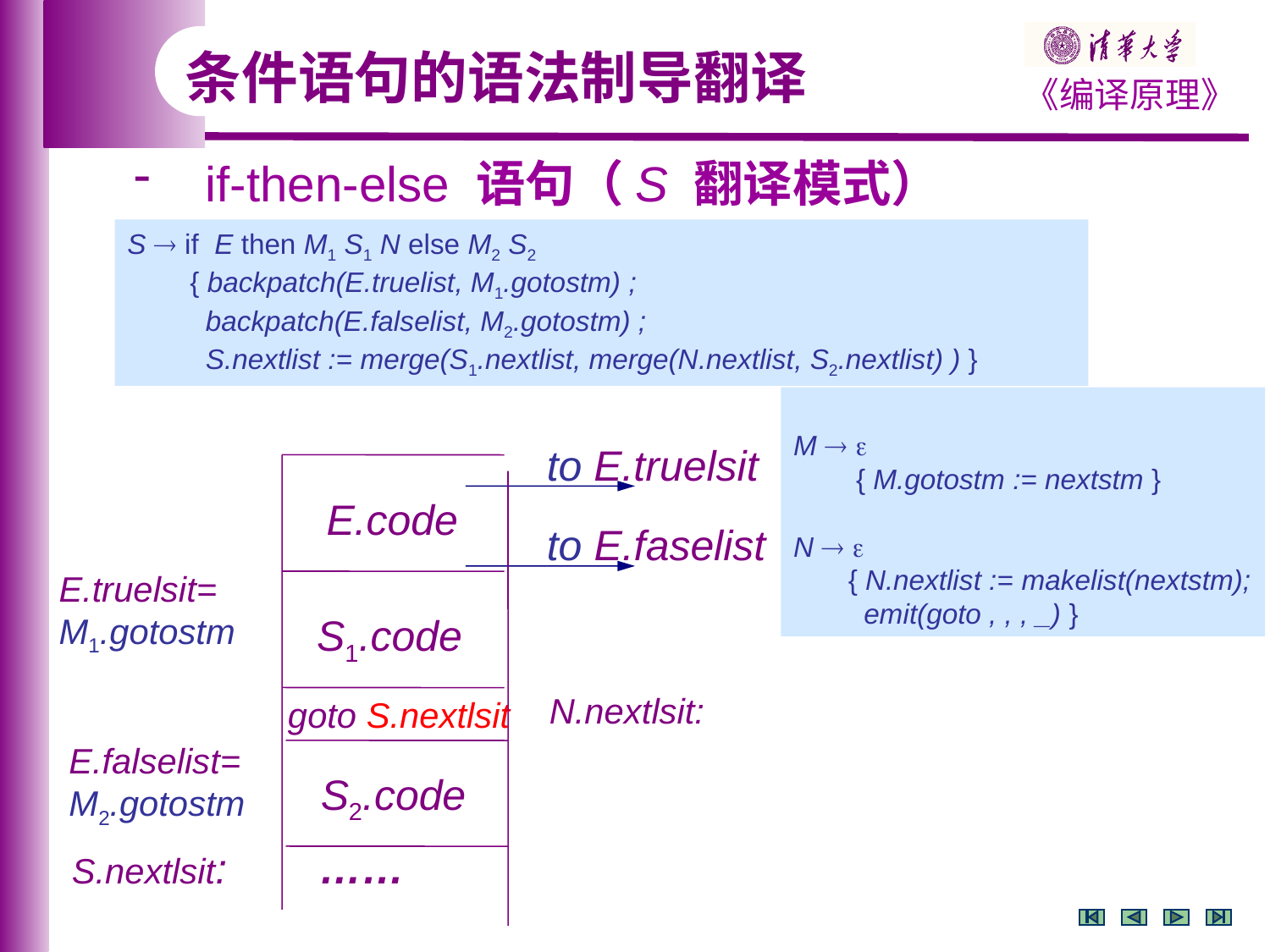

条件语句的语法制导翻译
   if-then-else 语句（S 翻译模式）
S → if  E then M1 S1 N else M2 S2
        { backpatch(E.truelist, M1.gotostm) ;
          backpatch(E.falselist, M2.gotostm) ;
          S.nextlist := merge(S1.nextlist, merge(N.nextlist, S2.nextlist) ) }

M → ε
        { M.gotostm := nextstm }

N → ε
       { N.nextlist := makelist(nextstm);
         emit(goto , , , _) }
to E.truelsit

E.code
to E.faselist
E.truelsit=
M1.gotostm

S1.code
N.nextlsit:
goto S.nextlsit

E.falselist=
M2.gotostm

S2.code
S.nextlsit:
……